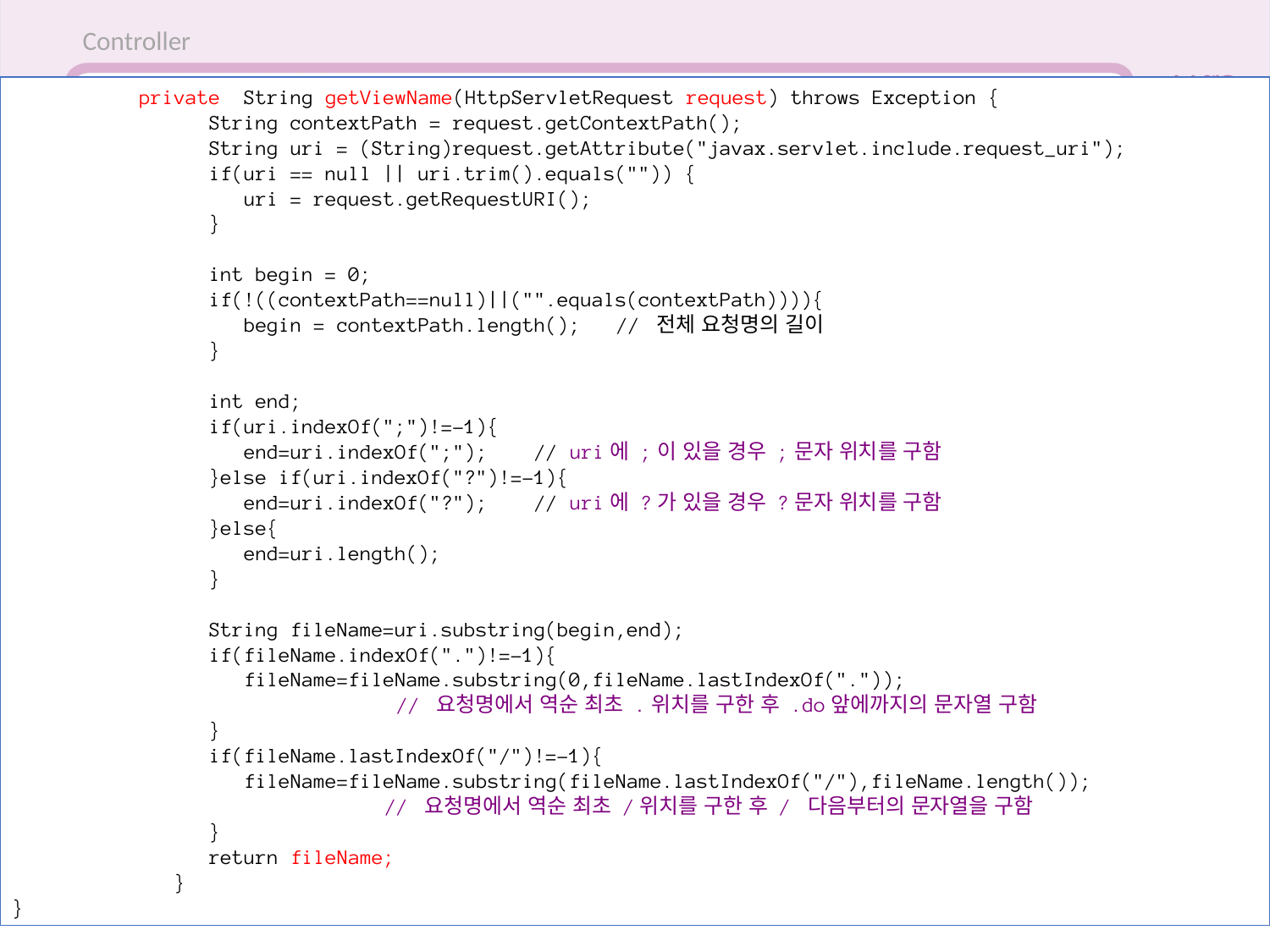

Controller
	private  String getViewName(HttpServletRequest request) throws Exception {
	      String contextPath = request.getContextPath();
	      String uri = (String)request.getAttribute("javax.servlet.include.request_uri");
	      if(uri == null || uri.trim().equals("")) {
	         uri = request.getRequestURI();
	      }

	      int begin = 0;
	      if(!((contextPath==null)||("".equals(contextPath)))){
	         begin = contextPath.length();   // 전체 요청명의 길이
	      }

	      int end;
	      if(uri.indexOf(";")!=-1){
	         end=uri.indexOf(";");    // uri에 ;이 있을 경우 ;문자 위치를 구함
	      }else if(uri.indexOf("?")!=-1){
	         end=uri.indexOf("?");    // uri에 ?가 있을 경우 ?문자 위치를 구함
	      }else{
	         end=uri.length();
	      }

	      String fileName=uri.substring(begin,end);
	      if(fileName.indexOf(".")!=-1){
	         fileName=fileName.substring(0,fileName.lastIndexOf("."));
                                 // 요청명에서 역순 최초 .위치를 구한 후 .do앞에까지의 문자열 구함
	      }
	      if(fileName.lastIndexOf("/")!=-1){
	         fileName=fileName.substring(fileName.lastIndexOf("/"),fileName.length());
                                // 요청명에서 역순 최초 /위치를 구한 후 / 다음부터의 문자열을 구함
	      }
	      return fileName;
	   }
}
21.5 요청명과 동일한 JSP 표시하기